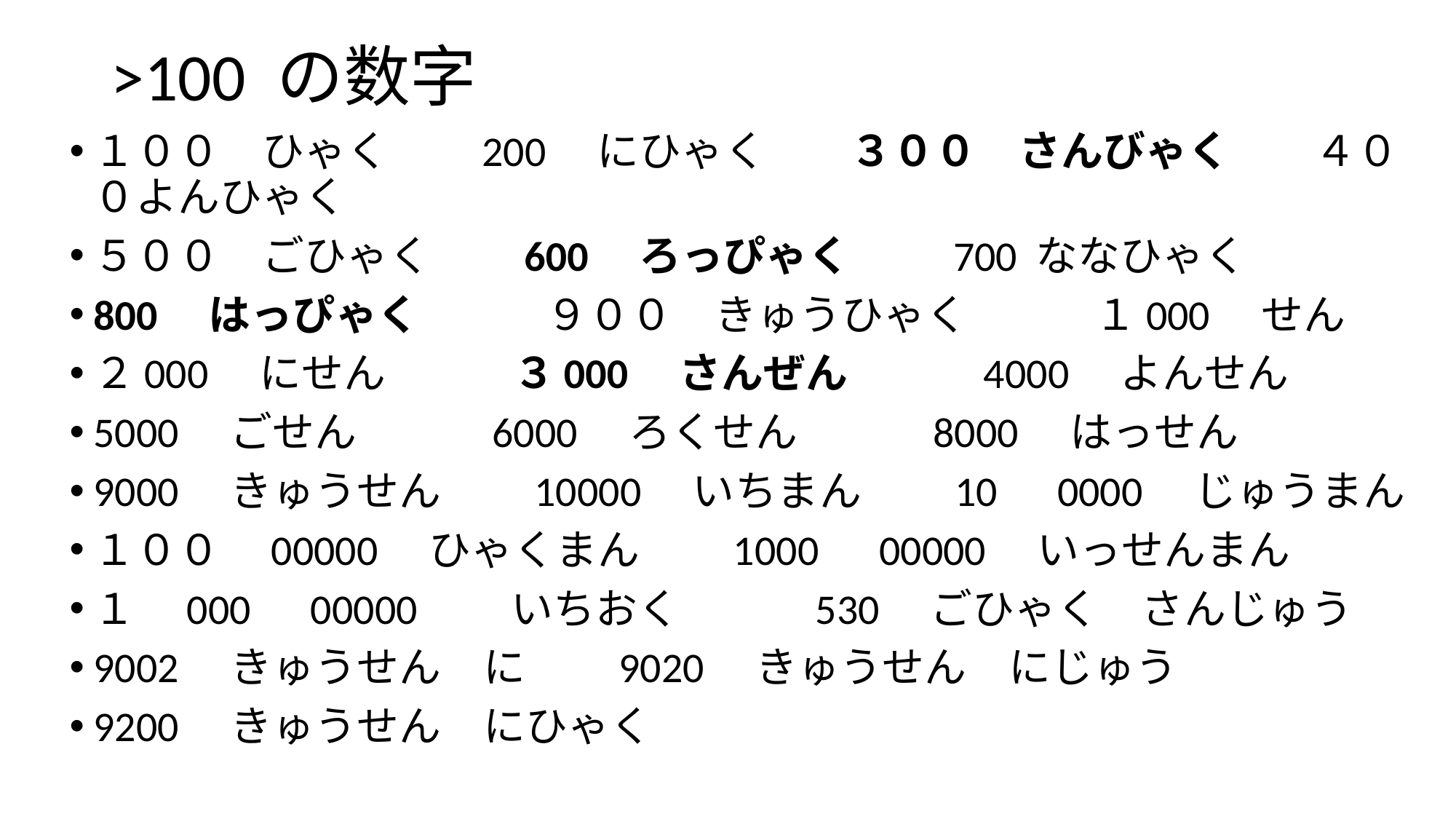

# >100 の数字
１００　ひゃく　　200　にひゃく　　３００　さんびゃく　　４００よんひゃく
５００　ごひゃく　　600　ろっぴゃく　 　700 ななひゃく
800　はっぴゃく　　　９００　きゅうひゃく　　　１000　せん
２000　にせん　　　３000　さんぜん　　　4000　よんせん
5000　ごせん　　　6000　ろくせん　　　8000　はっせん
9000　きゅうせん　　10000　いちまん　　10　0000　じゅうまん
１００　00000　ひゃくまん　　1000　00000　いっせんまん
１　000　00000　　いちおく　　　530　ごひゃく　さんじゅう
9002　きゅうせん　に　　9020　きゅうせん　にじゅう
9200　きゅうせん　にひゃく